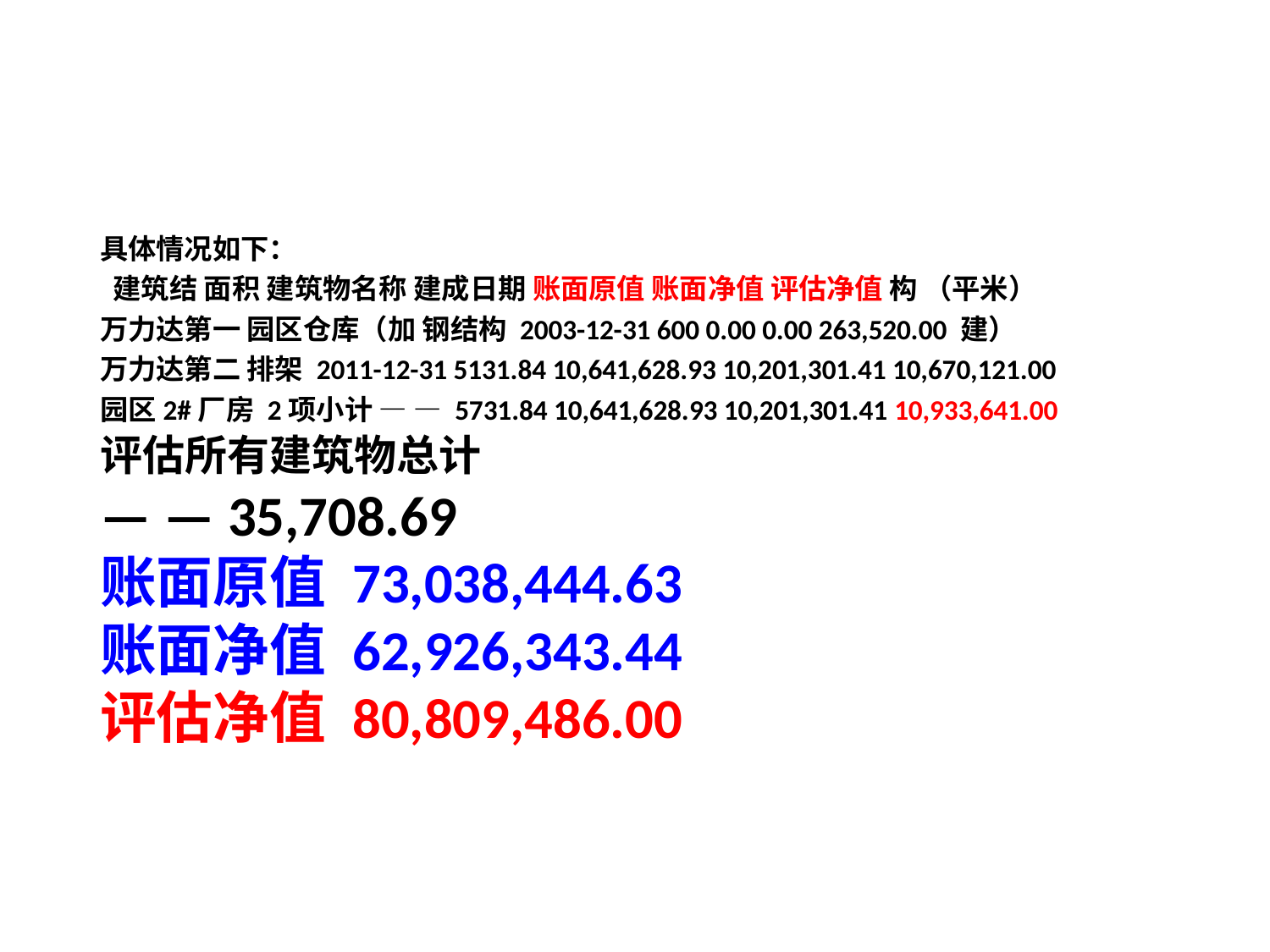

#
具体情况如下：
 建筑结 面积 建筑物名称 建成日期 账面原值 账面净值 评估净值 构 （平米）
万力达第一 园区仓库（加 钢结构 2003-12-31 600 0.00 0.00 263,520.00 建）
万力达第二 排架 2011-12-31 5131.84 10,641,628.93 10,201,301.41 10,670,121.00
园区2#厂房 2项小计 — — 5731.84 10,641,628.93 10,201,301.41 10,933,641.00
评估所有建筑物总计
— — 35,708.69
账面原值 73,038,444.63
账面净值 62,926,343.44
评估净值 80,809,486.00